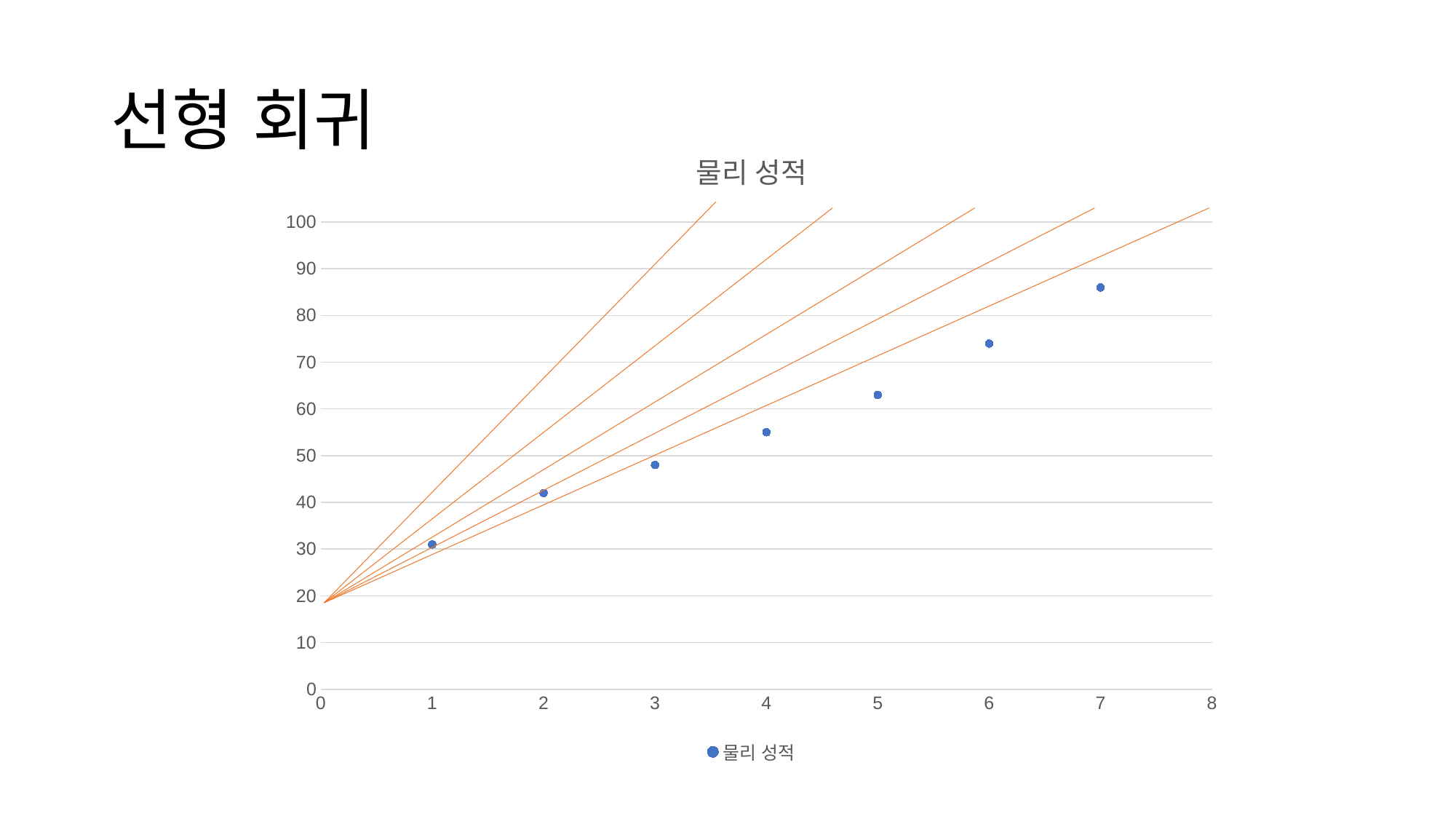

# 선형 회귀

### Chart:

| Category | 물리 성적 |
|---|---|